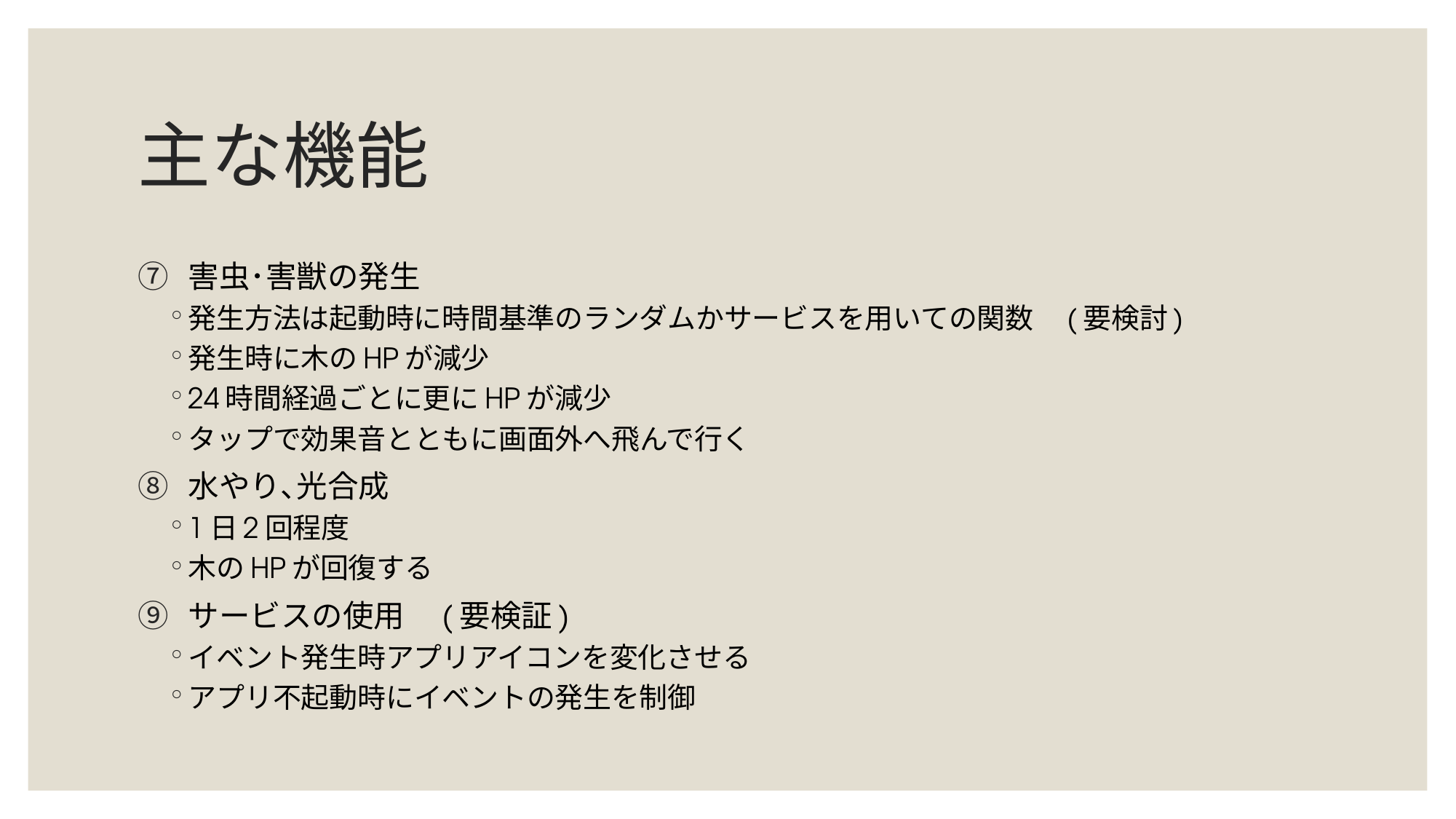

# 主な機能
害虫･害獣の発生
発生方法は起動時に時間基準のランダムかサービスを用いての関数　(要検討)
発生時に木のHPが減少
24時間経過ごとに更にHPが減少
タップで効果音とともに画面外へ飛んで行く
水やり､光合成
1日2回程度
木のHPが回復する
サービスの使用　(要検証)
イベント発生時アプリアイコンを変化させる
アプリ不起動時にイベントの発生を制御